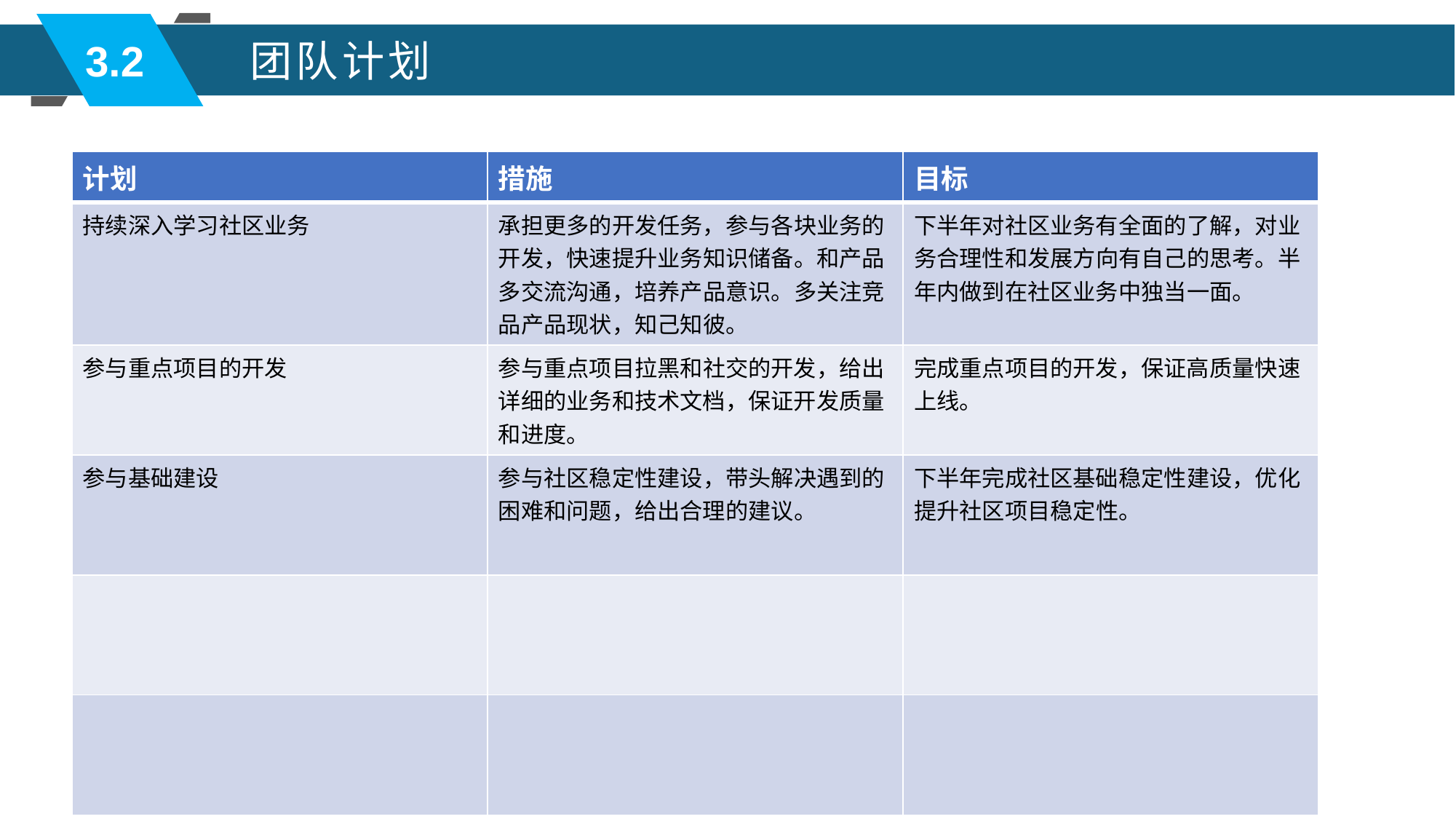

3.2
团队计划

| 计划 | 措施 | 目标 |
| --- | --- | --- |
| 持续深入学习社区业务 | 承担更多的开发任务，参与各块业务的开发，快速提升业务知识储备。和产品多交流沟通，培养产品意识。多关注竞品产品现状，知己知彼。 | 下半年对社区业务有全面的了解，对业务合理性和发展方向有自己的思考。半年内做到在社区业务中独当一面。 |
| 参与重点项目的开发 | 参与重点项目拉黑和社交的开发，给出详细的业务和技术文档，保证开发质量和进度。 | 完成重点项目的开发，保证高质量快速上线。 |
| 参与基础建设 | 参与社区稳定性建设，带头解决遇到的困难和问题，给出合理的建议。 | 下半年完成社区基础稳定性建设，优化提升社区项目稳定性。 |
|  |  |  |
|  |  |  |